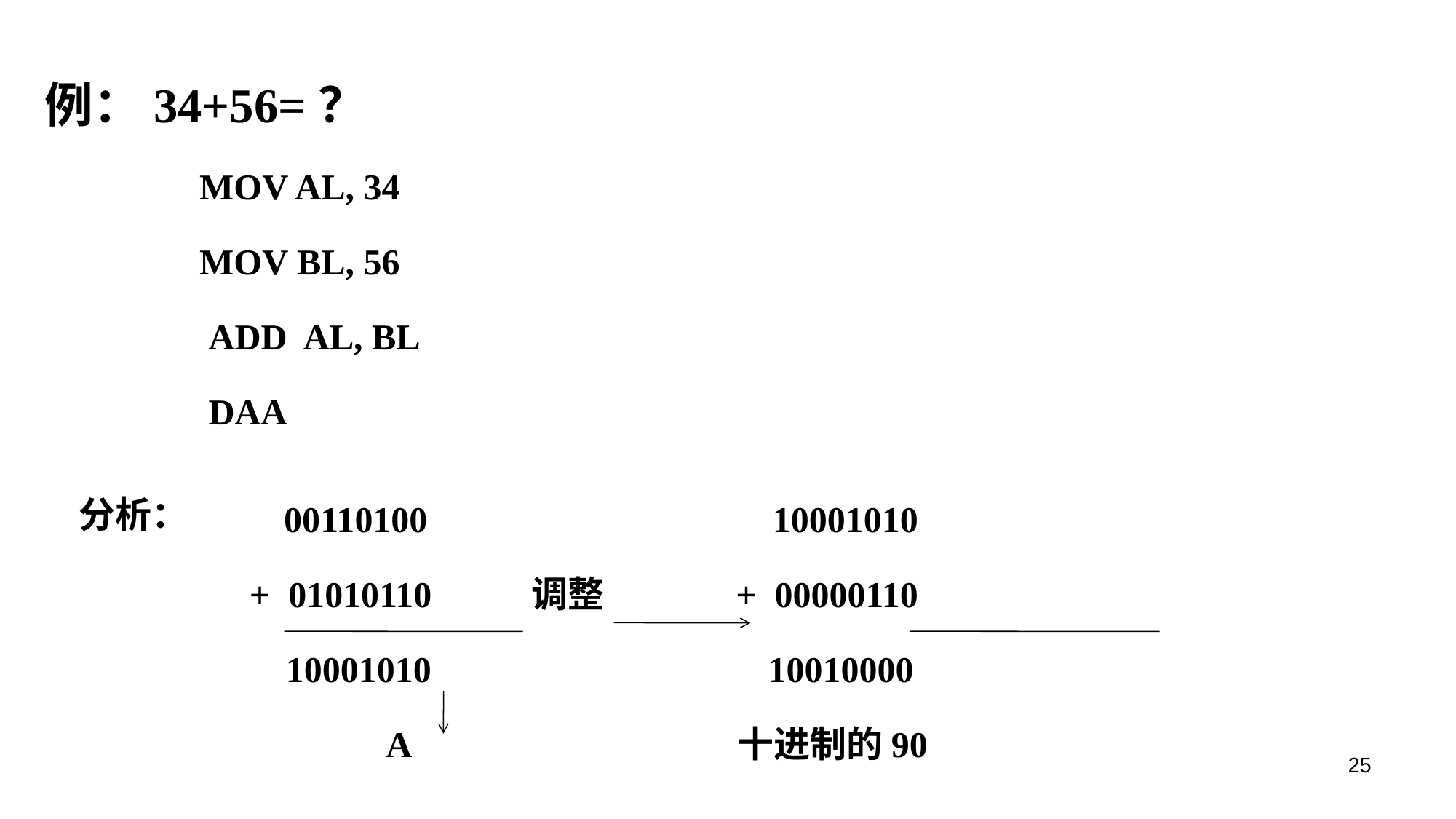

例：34+56=？
                 MOV AL, 34
                 MOV BL, 56
                  ADD  AL, BL
                  DAA
     00110100                                      10001010
+  01010110          调整               +  00000110
    10001010                                     10010000
               A                                   十进制的90
分析：
25